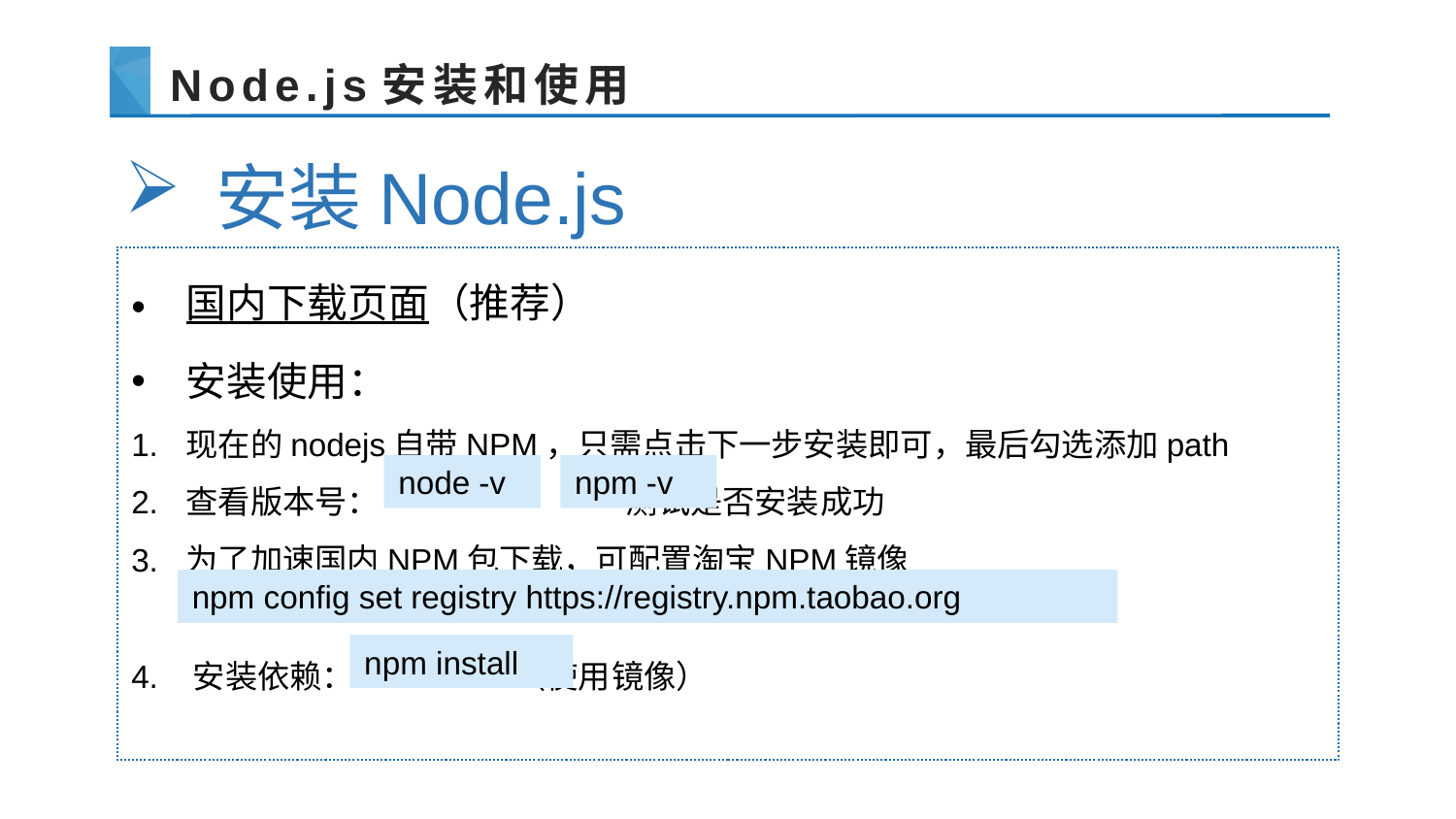

# Node.js安装和使用
安装Node.js
国内下载页面（推荐）
安装使用：
现在的nodejs自带NPM，只需点击下一步安装即可，最后勾选添加path
查看版本号：                                  测试是否安装成功
为了加速国内NPM包下载，可配置淘宝NPM镜像

4.   安装依赖：                      （使用镜像）

node -v
npm -v
npm config set registry https://registry.npm.taobao.org
npm install